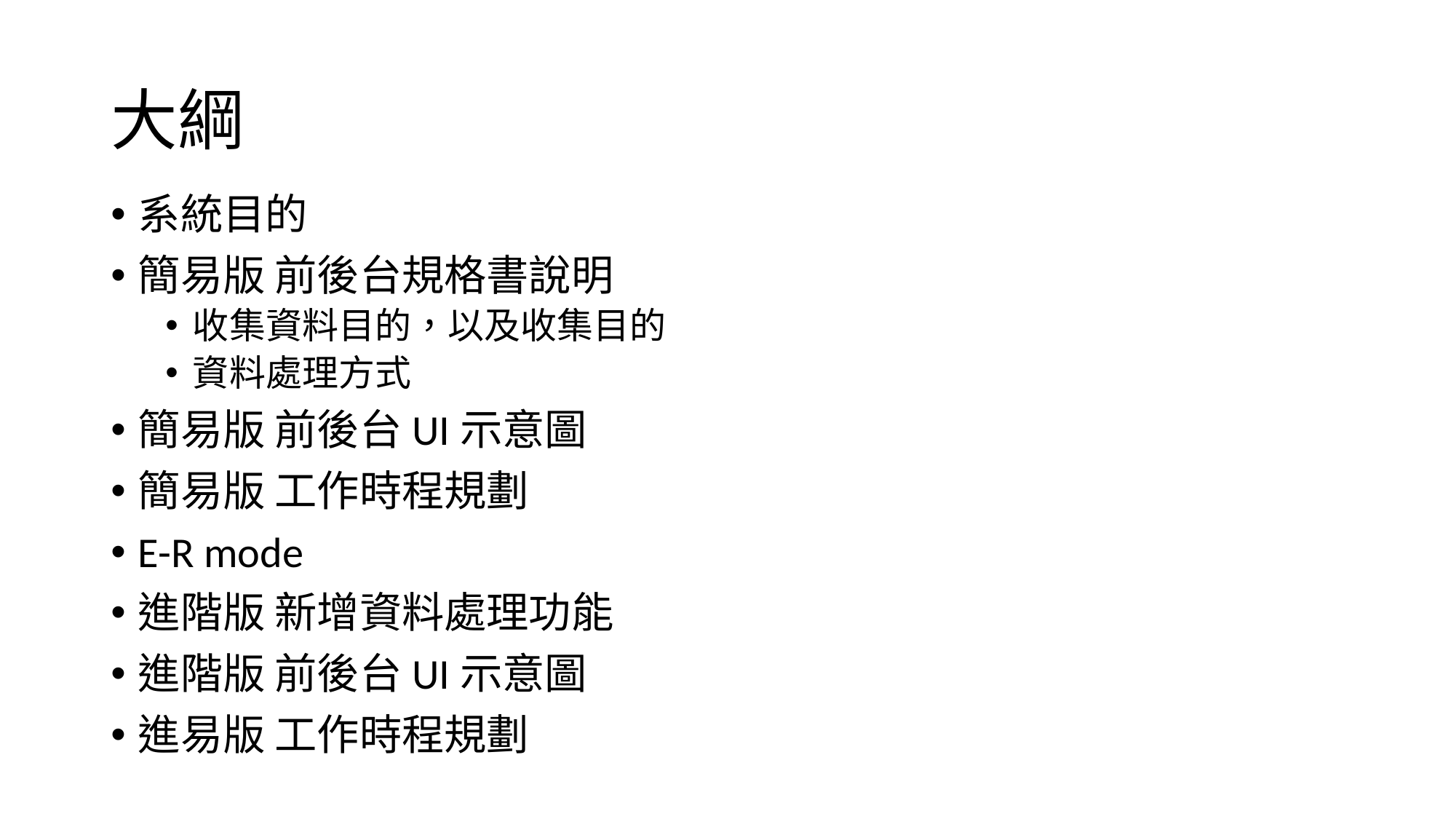

# 大綱
系統目的
簡易版 前後台規格書說明
收集資料目的，以及收集目的
資料處理方式
簡易版 前後台UI示意圖
簡易版 工作時程規劃
E-R mode
進階版 新增資料處理功能
進階版 前後台UI示意圖
進易版 工作時程規劃